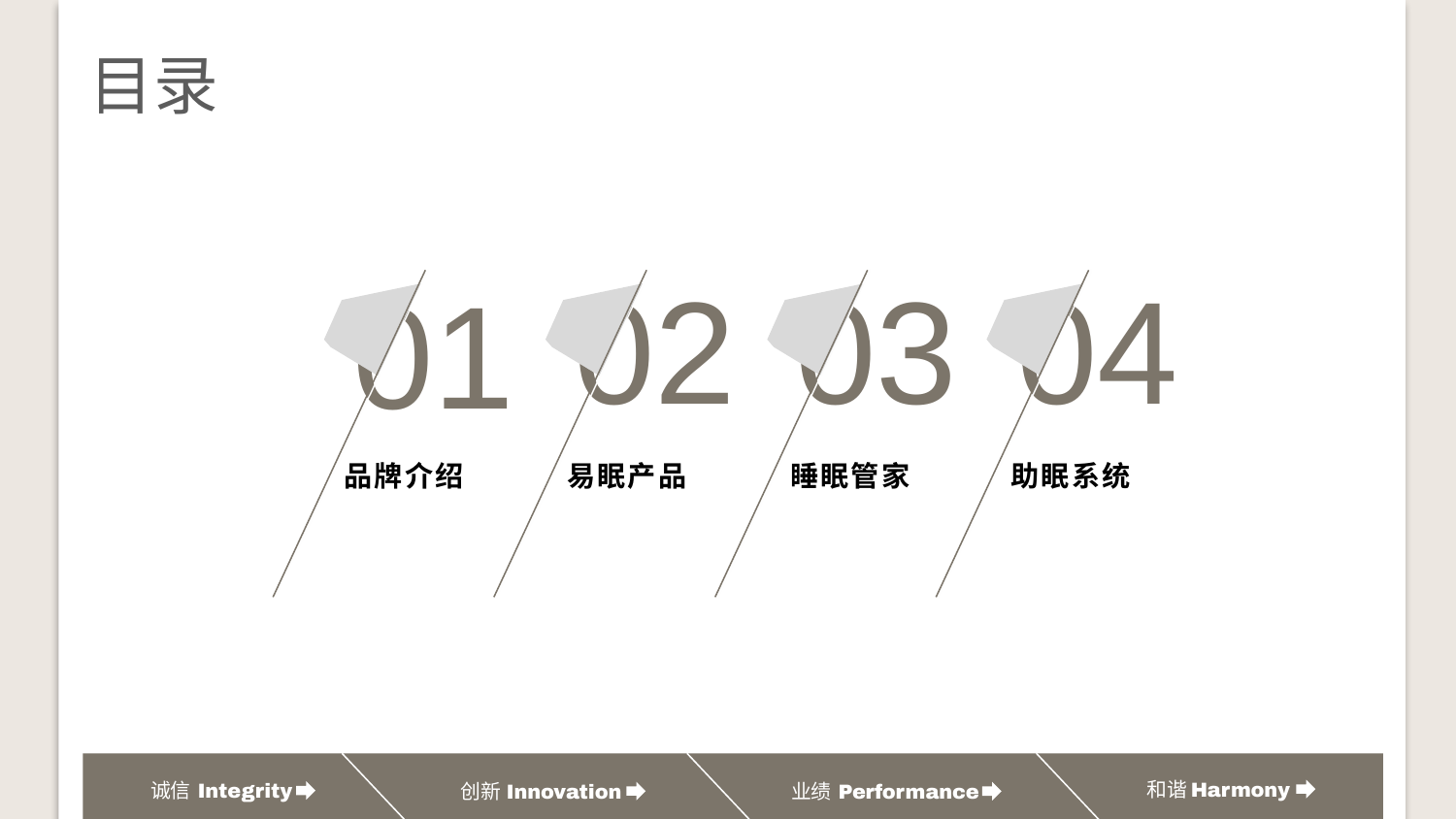

目录
02

易眠产品
03

睡眠管家
04

助眠系统
01

品牌介绍